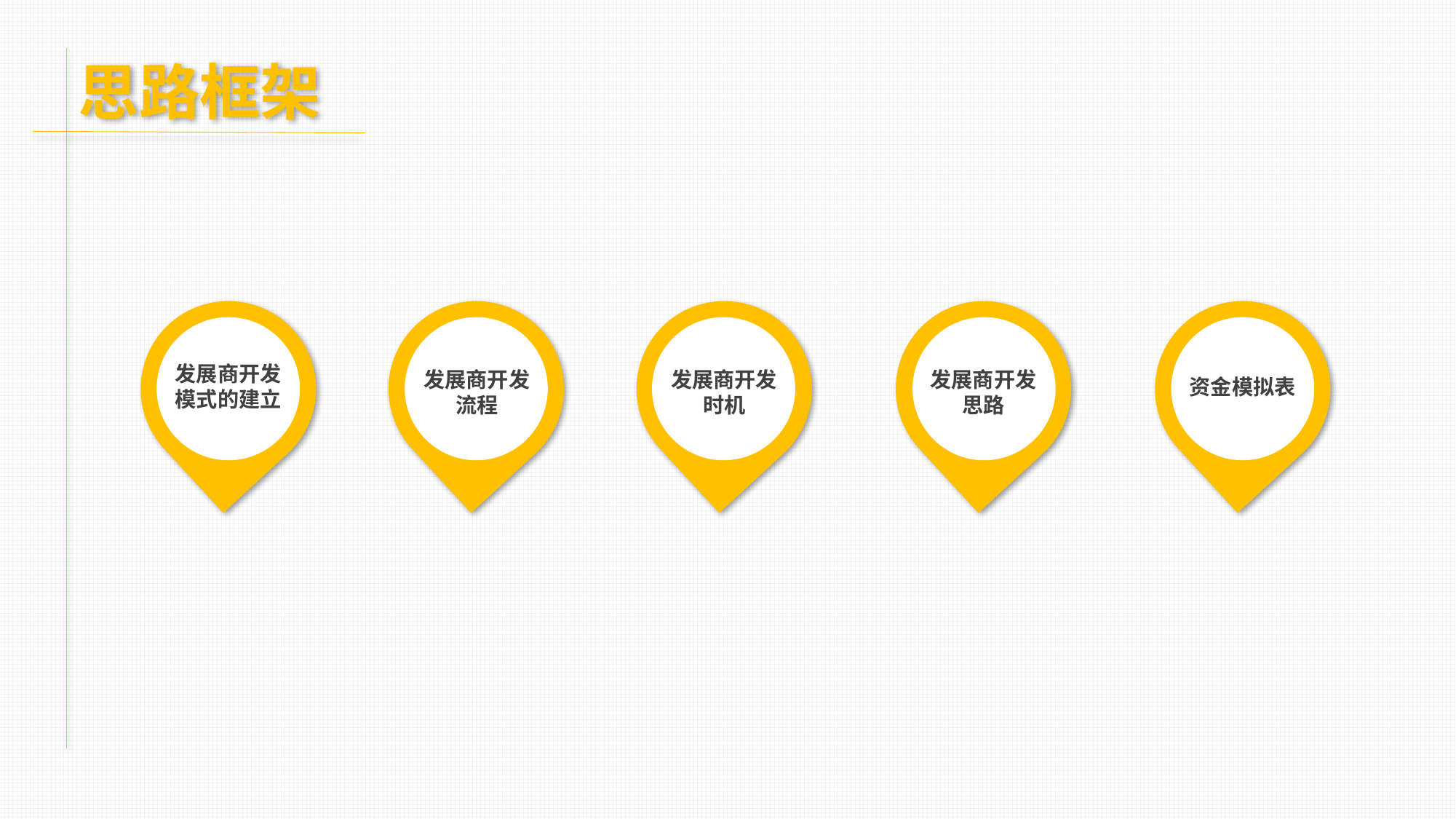

思路框架

发展商开发
模式的建立
发展商开发
流程
发展商开发
时机
发展商开发
思路
资金模拟表